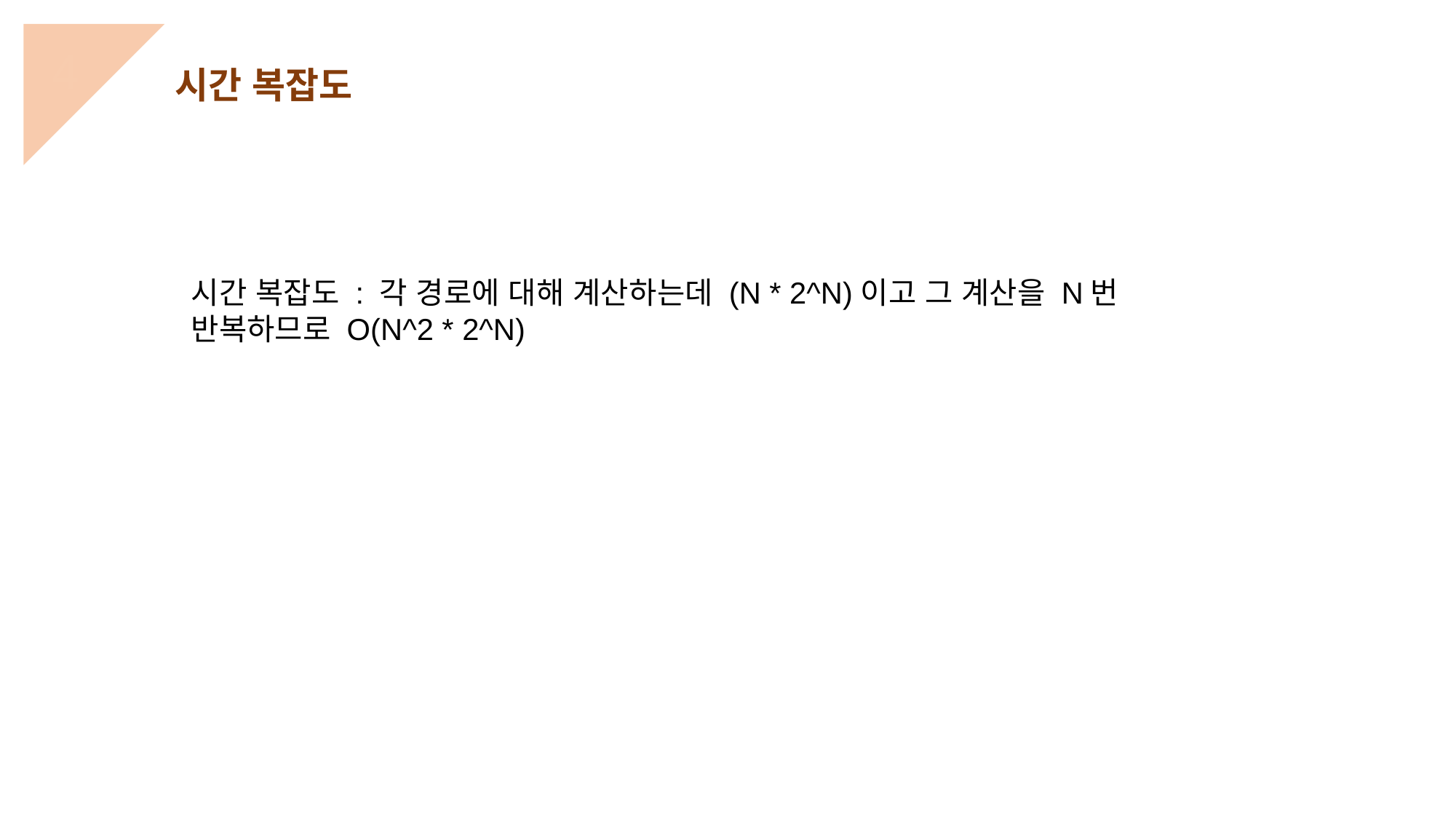

4
시간 복잡도

시간 복잡도 : 각 경로에 대해 계산하는데 (N * 2^N)이고 그 계산을 N번 반복하므로 O(N^2 * 2^N)